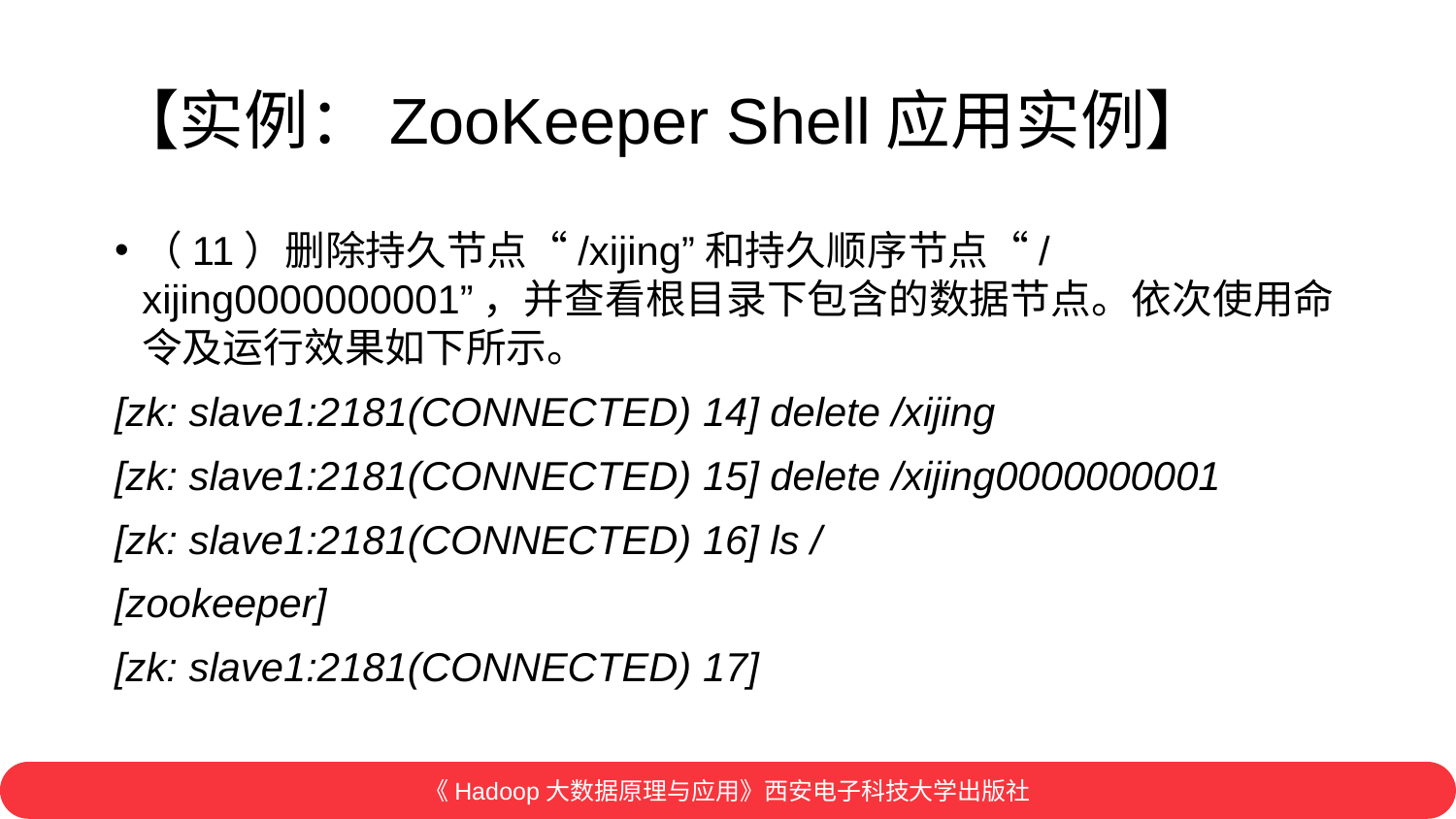

# 【实例：ZooKeeper Shell应用实例】
（11）删除持久节点“/xijing”和持久顺序节点“/xijing0000000001”，并查看根目录下包含的数据节点。依次使用命令及运行效果如下所示。
[zk: slave1:2181(CONNECTED) 14] delete /xijing
[zk: slave1:2181(CONNECTED) 15] delete /xijing0000000001
[zk: slave1:2181(CONNECTED) 16] ls /
[zookeeper]
[zk: slave1:2181(CONNECTED) 17]